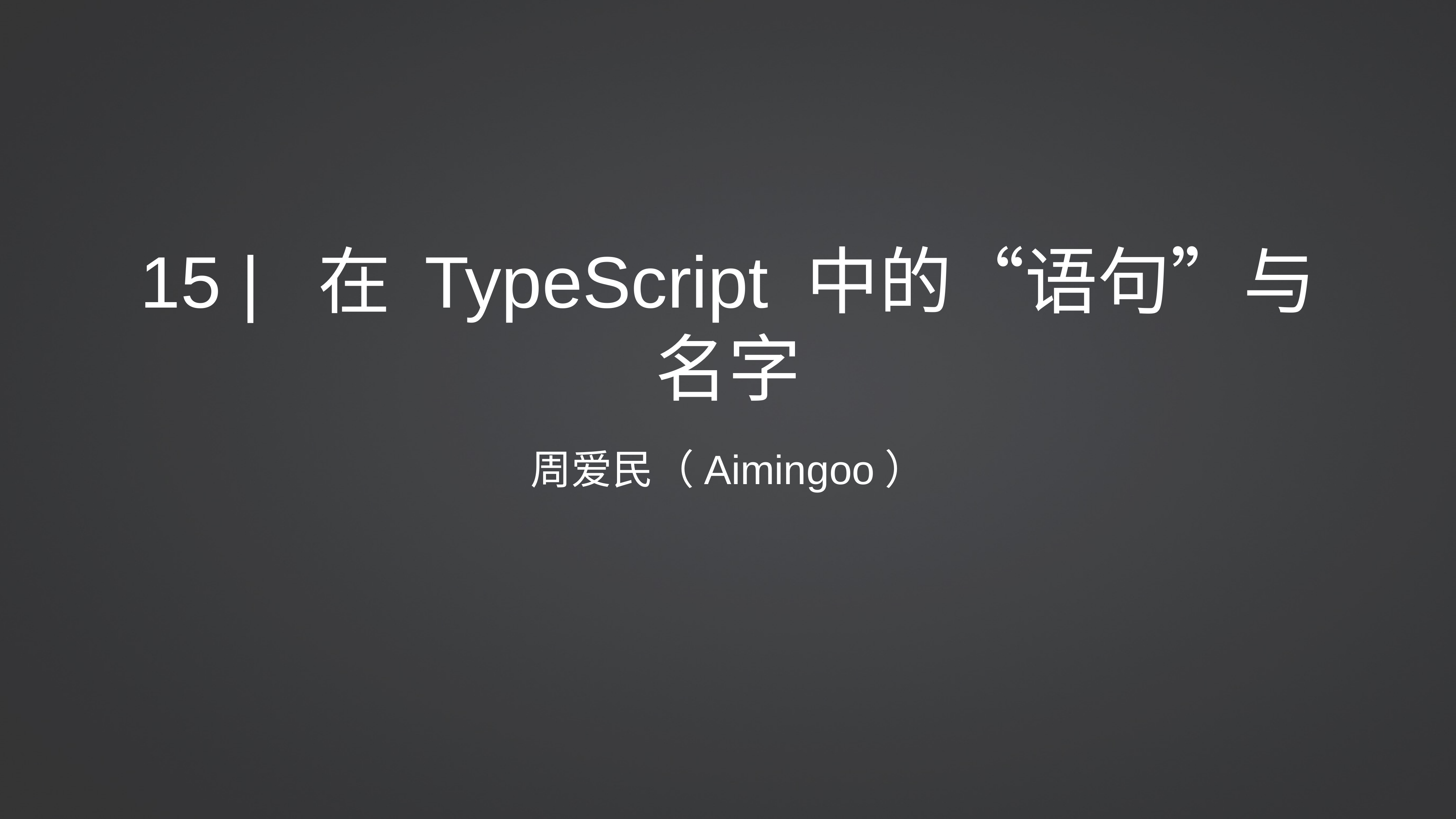

# 15 |  在 TypeScript 中的“语句”与名字
周爱民（Aimingoo）